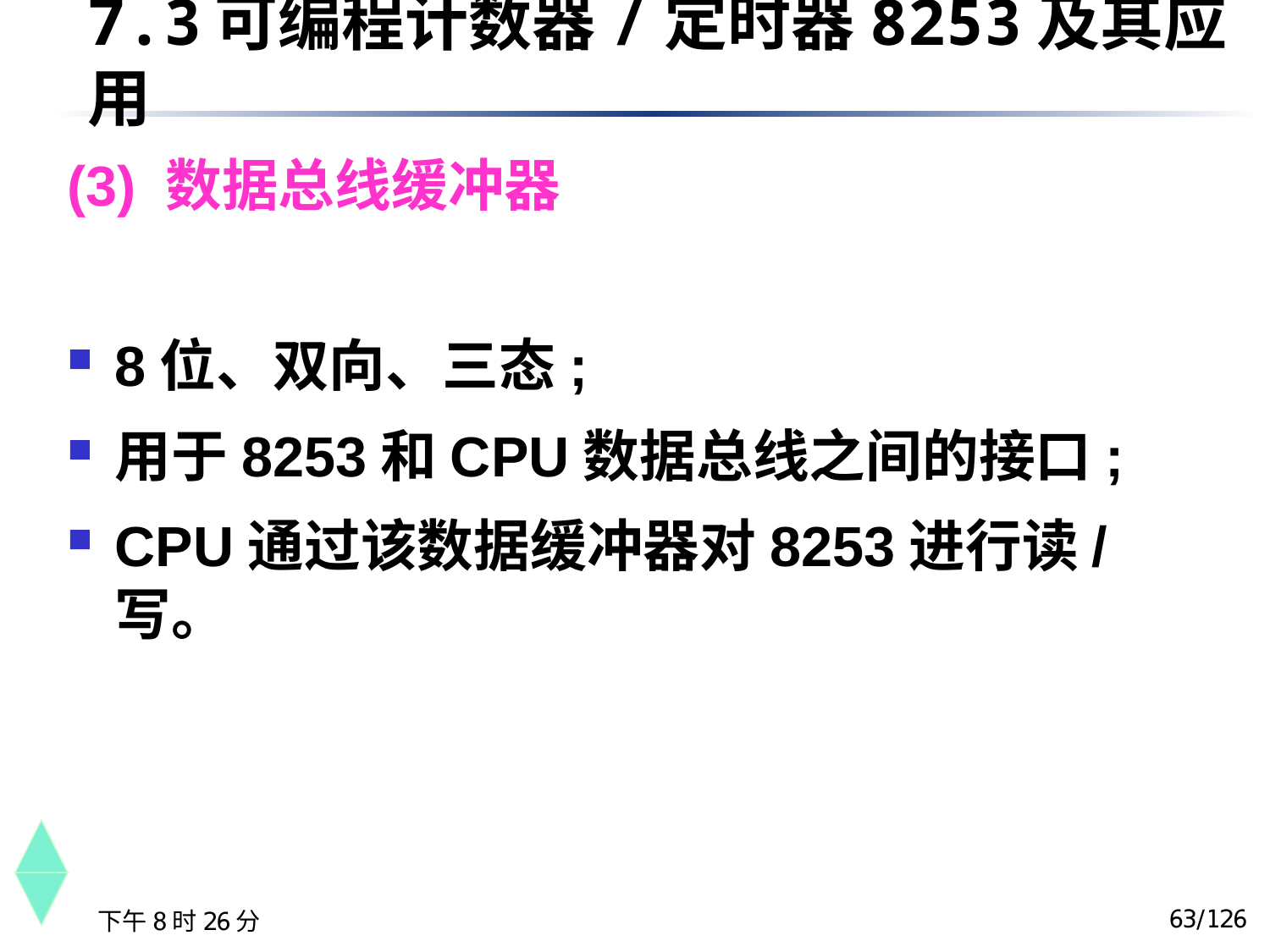

7.3	可编程计数器/定时器8253及其应用
(3) 数据总线缓冲器
8位、双向、三态;
用于8253和CPU数据总线之间的接口;
CPU通过该数据缓冲器对8253进行读/写。
63/126
下午8时26分